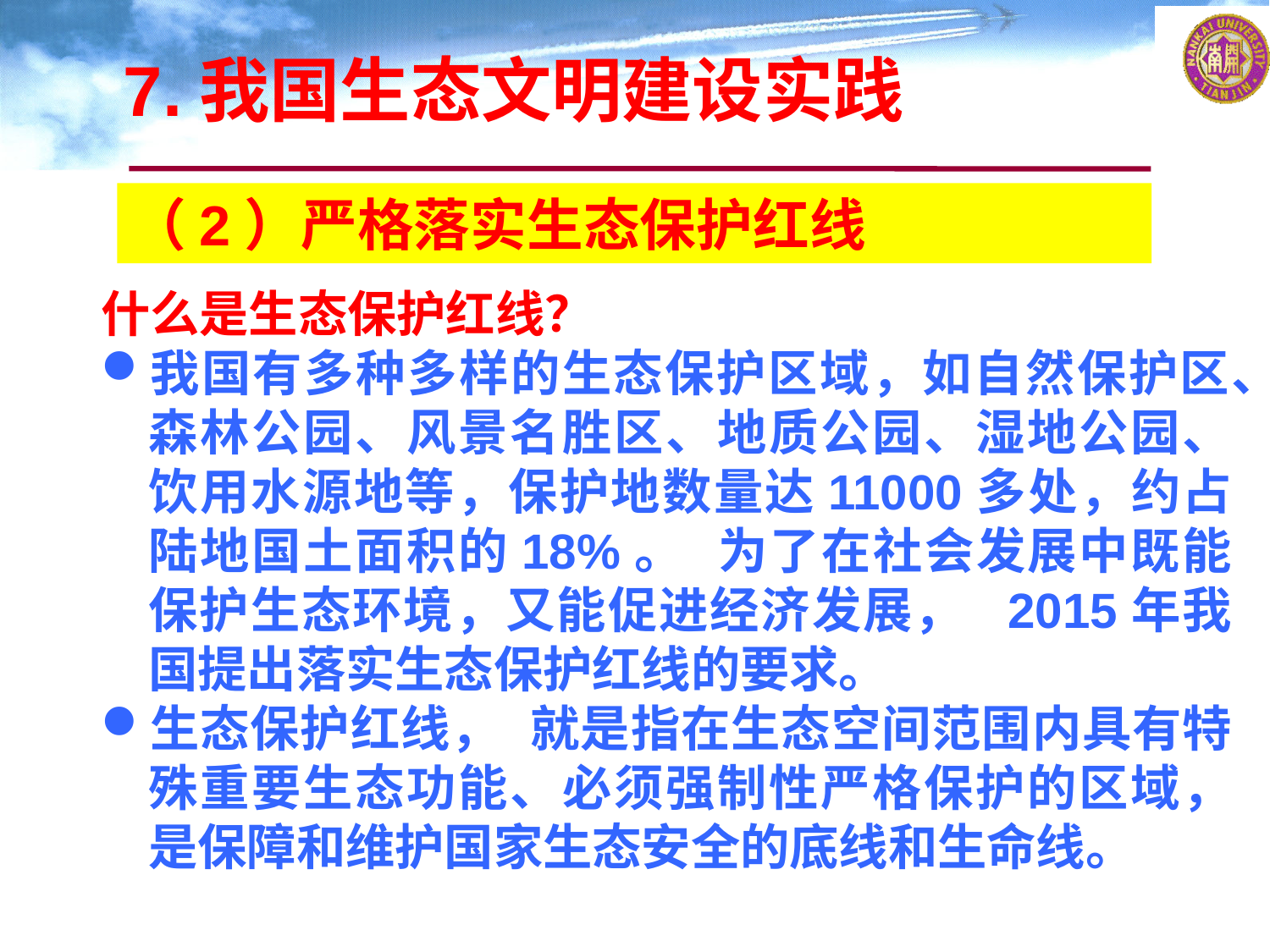

7.我国生态文明建设实践

（2）严格落实生态保护红线
什么是生态保护红线？
我国有多种多样的生态保护区域，如自然保护区、森林公园、风景名胜区、地质公园、湿地公园、饮用水源地等，保护地数量达11000多处，约占陆地国土面积的18%。  为了在社会发展中既能保护生态环境，又能促进经济发展，  2015年我国提出落实生态保护红线的要求。
生态保护红线，  就是指在生态空间范围内具有特殊重要生态功能、必须强制性严格保护的区域，是保障和维护国家生态安全的底线和生命线。